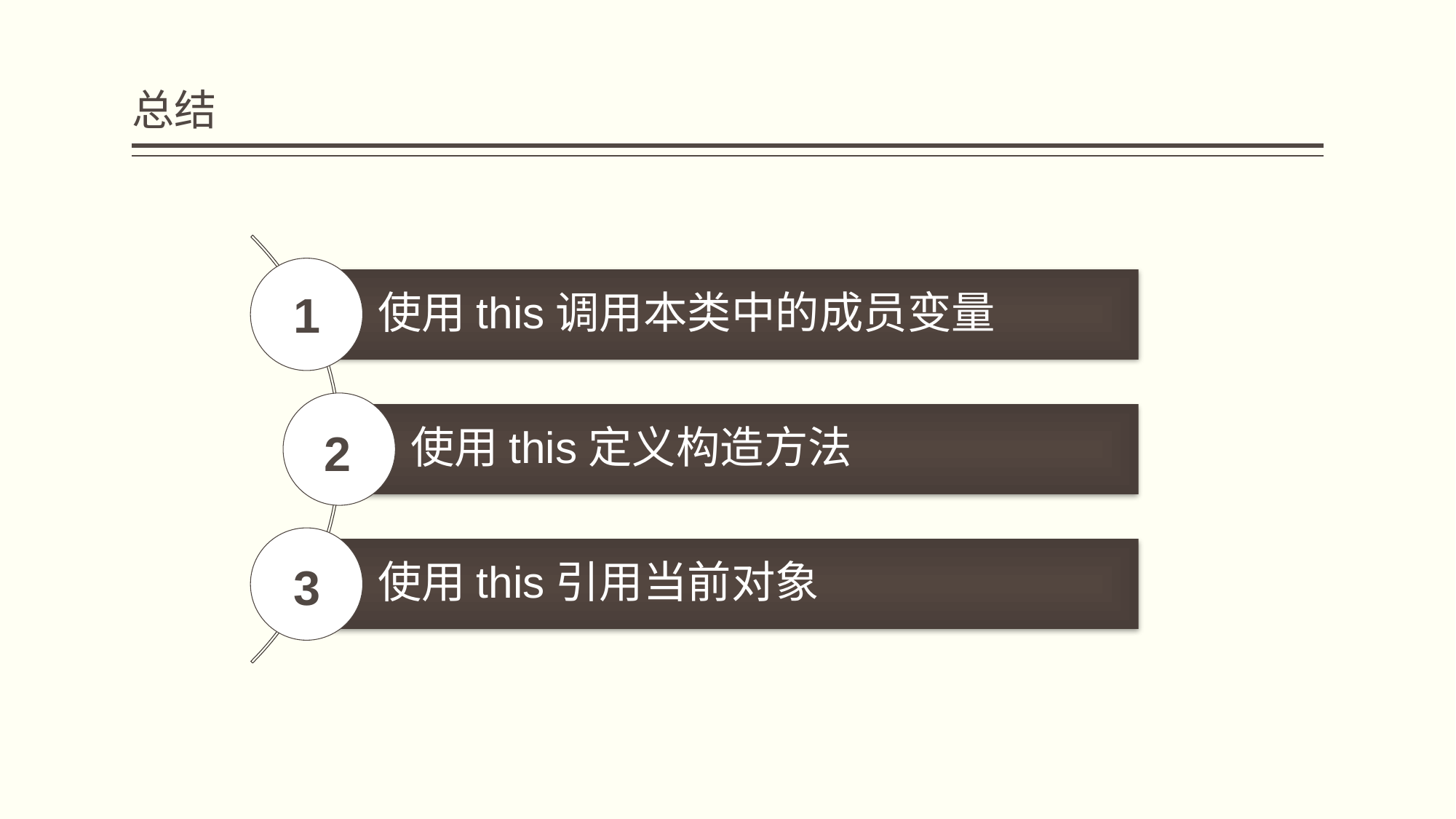

# 总结

使用this调用本类中的成员变量
1

使用this定义构造方法
2

使用this引用当前对象
3